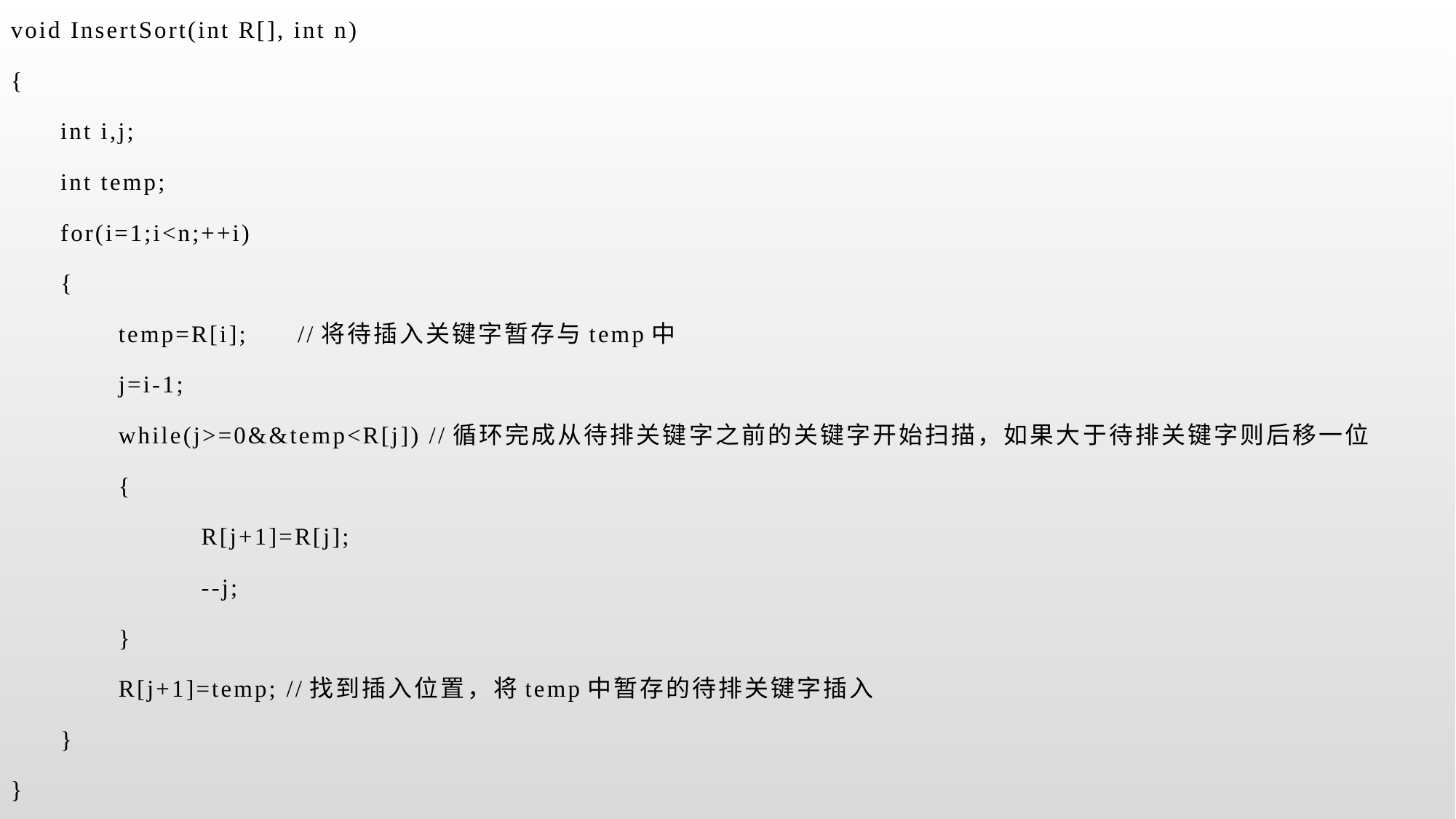

void InsertSort(int R[], int n)
{
      int i,j;
      int temp;
      for(i=1;i<n;++i)
      {
             temp=R[i];      //将待插入关键字暂存与temp中
             j=i-1;
             while(j>=0&&temp<R[j]) //循环完成从待排关键字之前的关键字开始扫描，如果大于待排关键字则后移一位
             {
                       R[j+1]=R[j];
                       --j;
             }
             R[j+1]=temp; //找到插入位置，将temp中暂存的待排关键字插入
      }
}